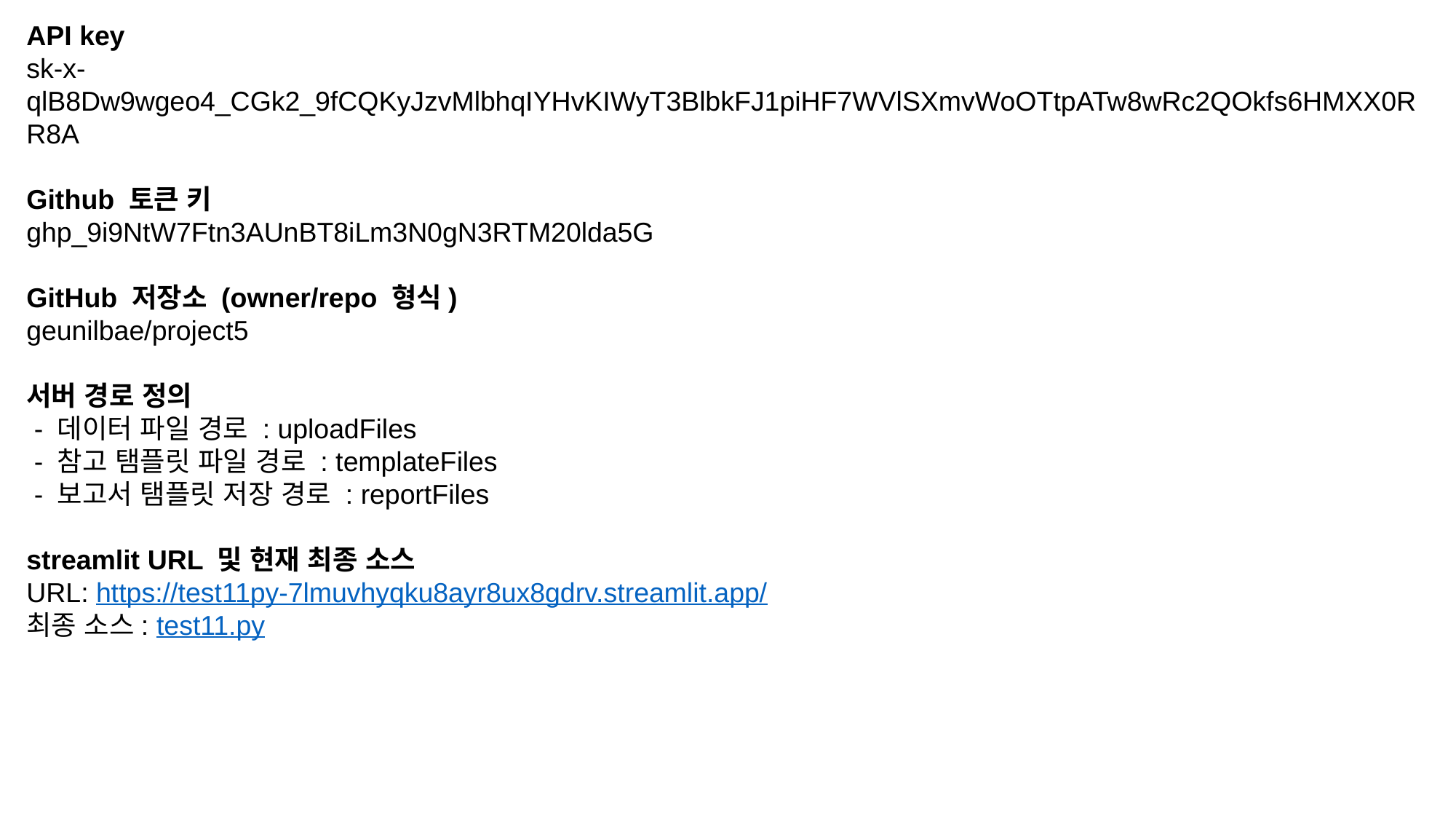

API key
sk-x-qlB8Dw9wgeo4_CGk2_9fCQKyJzvMlbhqIYHvKIWyT3BlbkFJ1piHF7WVlSXmvWoOTtpATw8wRc2QOkfs6HMXX0RR8A

Github 토큰 키
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

GitHub 저장소 (owner/repo 형식)
geunilbae/project5

서버 경로 정의
 - 데이터 파일 경로 : uploadFiles
 - 참고 탬플릿 파일 경로 : templateFiles
 - 보고서 탬플릿 저장 경로 : reportFiles

streamlit URL 및 현재 최종 소스
URL: https://test11py-7lmuvhyqku8ayr8ux8gdrv.streamlit.app/
최종 소스: test11.py